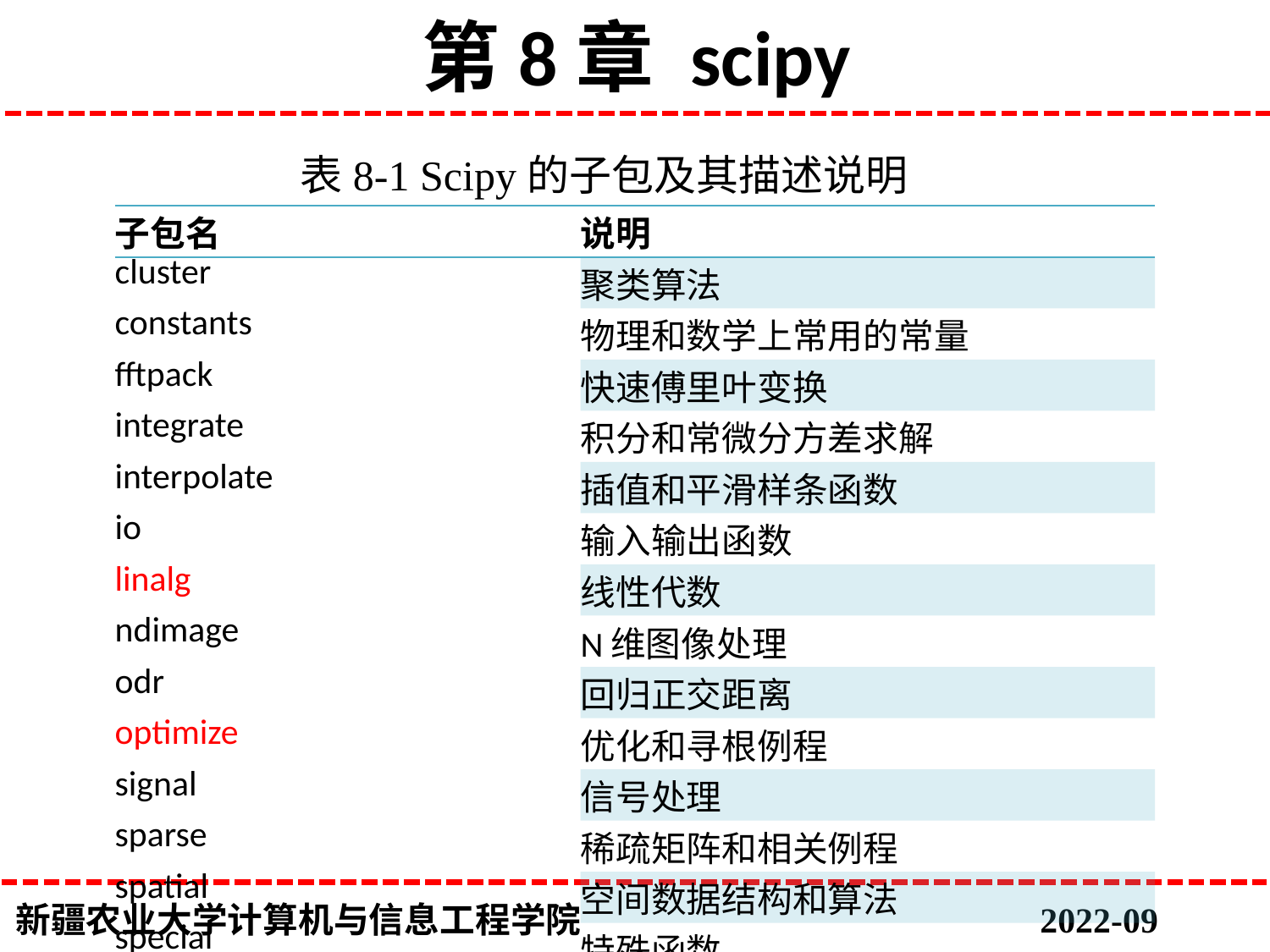

# 第8章 scipy
表8-1 Scipy的子包及其描述说明
| 子包名 | 说明 |
| --- | --- |
| cluster | 聚类算法 |
| constants | 物理和数学上常用的常量 |
| fftpack | 快速傅里叶变换 |
| integrate | 积分和常微分方差求解 |
| interpolate | 插值和平滑样条函数 |
| io | 输入输出函数 |
| linalg | 线性代数 |
| ndimage | N维图像处理 |
| odr | 回归正交距离 |
| optimize | 优化和寻根例程 |
| signal | 信号处理 |
| sparse | 稀疏矩阵和相关例程 |
| spatial | 空间数据结构和算法 |
| special | 特殊函数 |
| stats | 统计分布和函数 |